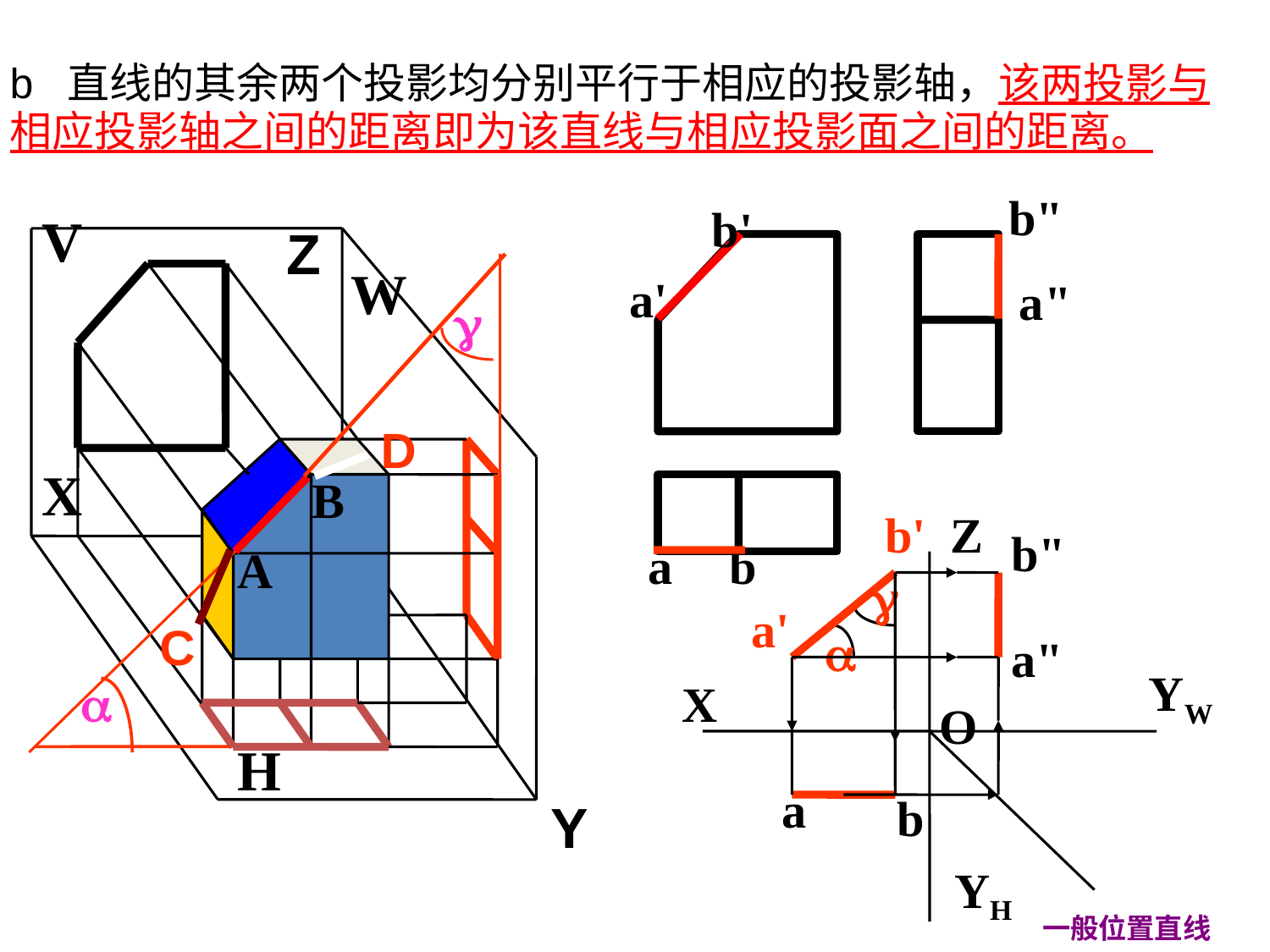

b  直线的其余两个投影均分别平行于相应的投影轴，该两投影与相应投影轴之间的距离即为该直线与相应投影面之间的距离。
b"
a"
b'
a'

b'

a'
b"
a"

YW

X
O

a
b

YH
Z

a
b

γ

α

V

W

γ

X
B
A

B
A

α

H

Z
D

C
Y
一般位置直线